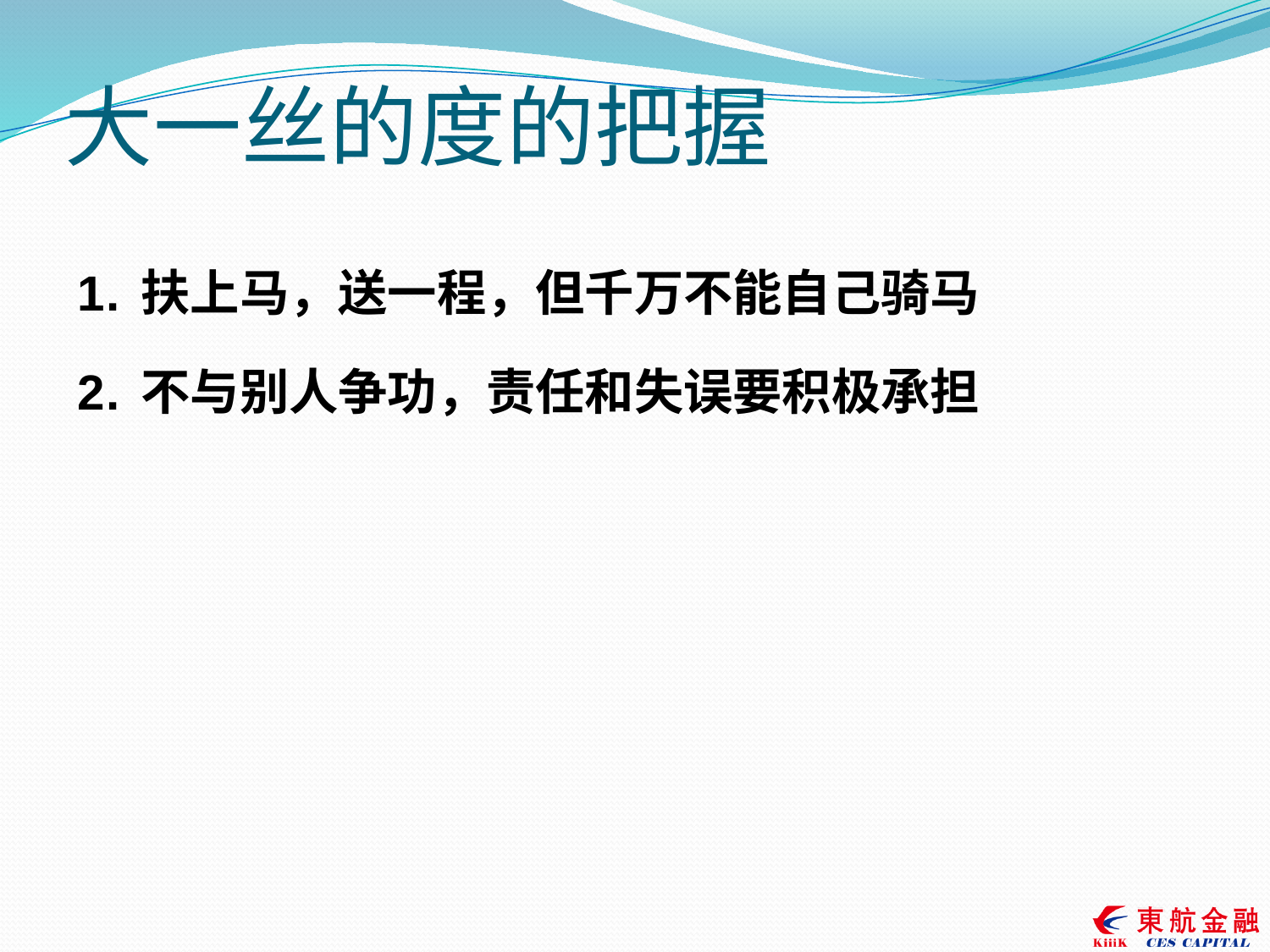

# 大一丝的度的把握
扶上马，送一程，但千万不能自己骑马
不与别人争功，责任和失误要积极承担